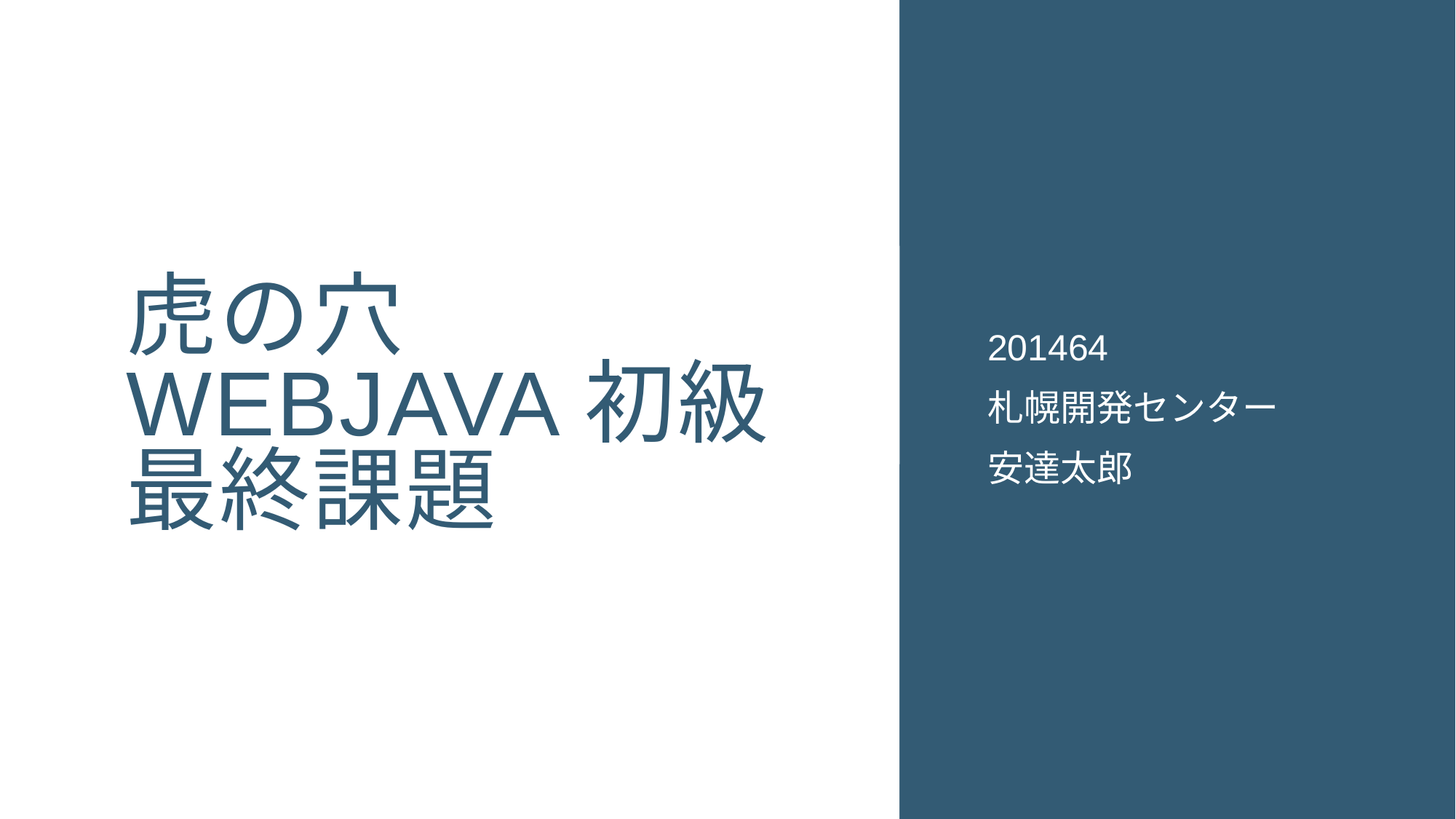

# 虎の穴 WebJava初級 最終課題
201464
札幌開発センター
安達太郎